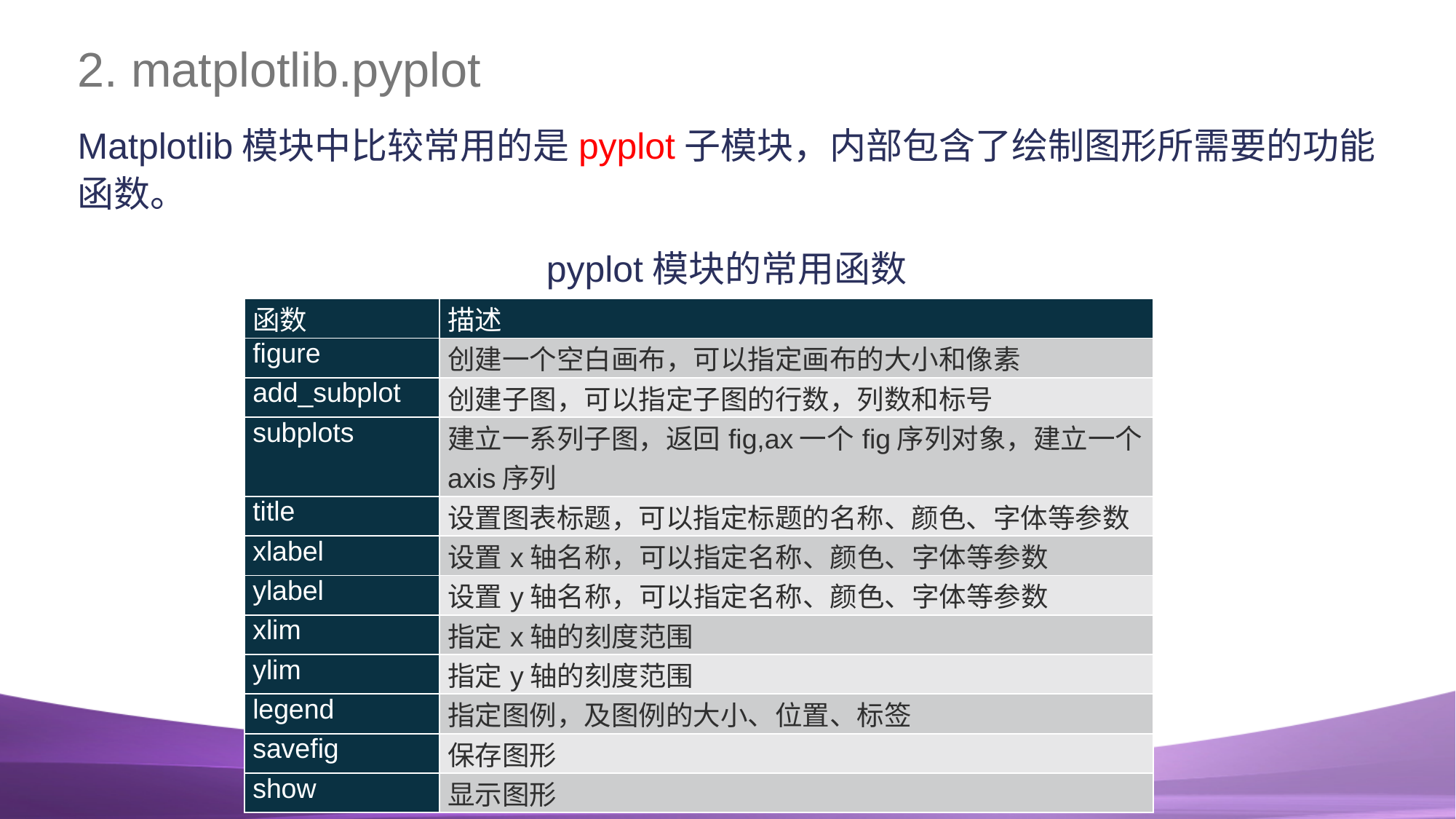

# 2. matplotlib.pyplot
Matplotlib模块中比较常用的是pyplot子模块，内部包含了绘制图形所需要的功能函数。
pyplot模块的常用函数
| 函数 | 描述 |
| --- | --- |
| figure | 创建一个空白画布，可以指定画布的大小和像素 |
| add\_subplot | 创建子图，可以指定子图的行数，列数和标号 |
| subplots | 建立一系列子图，返回fig,ax一个fig序列对象，建立一个axis序列 |
| title | 设置图表标题，可以指定标题的名称、颜色、字体等参数 |
| xlabel | 设置x轴名称，可以指定名称、颜色、字体等参数 |
| ylabel | 设置y轴名称，可以指定名称、颜色、字体等参数 |
| xlim | 指定x轴的刻度范围 |
| ylim | 指定y轴的刻度范围 |
| legend | 指定图例，及图例的大小、位置、标签 |
| savefig | 保存图形 |
| show | 显示图形 |